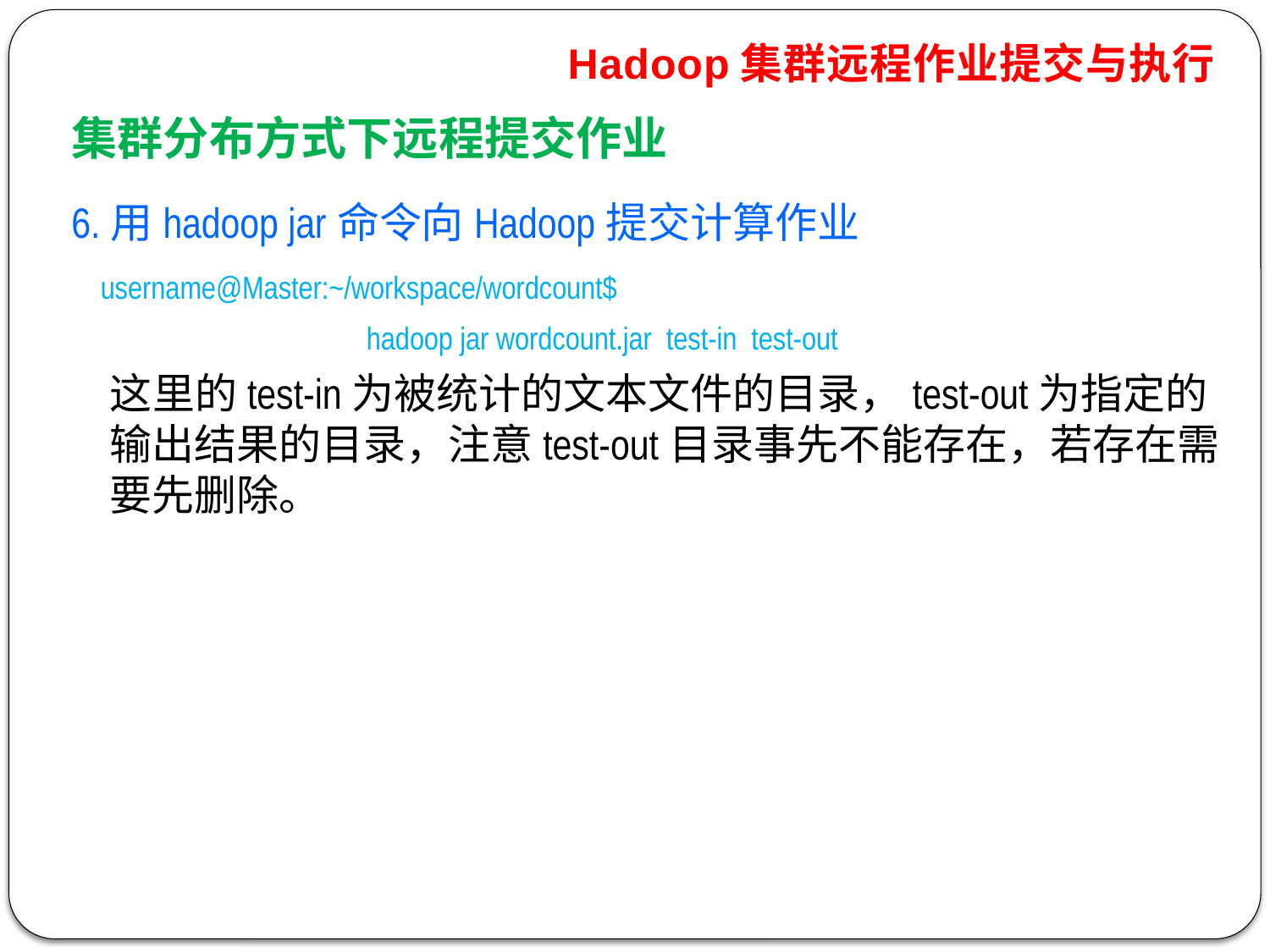

Hadoop集群远程作业提交与执行
集群分布方式下远程提交作业
6.用hadoop jar命令向Hadoop提交计算作业
   username@Master:~/workspace/wordcount$
                                         hadoop jar wordcount.jar  test-in  test-out
   这里的test-in为被统计的文本文件的目录，test-out为指定的输出结果的目录，注意test-out目录事先不能存在，若存在需要先删除。